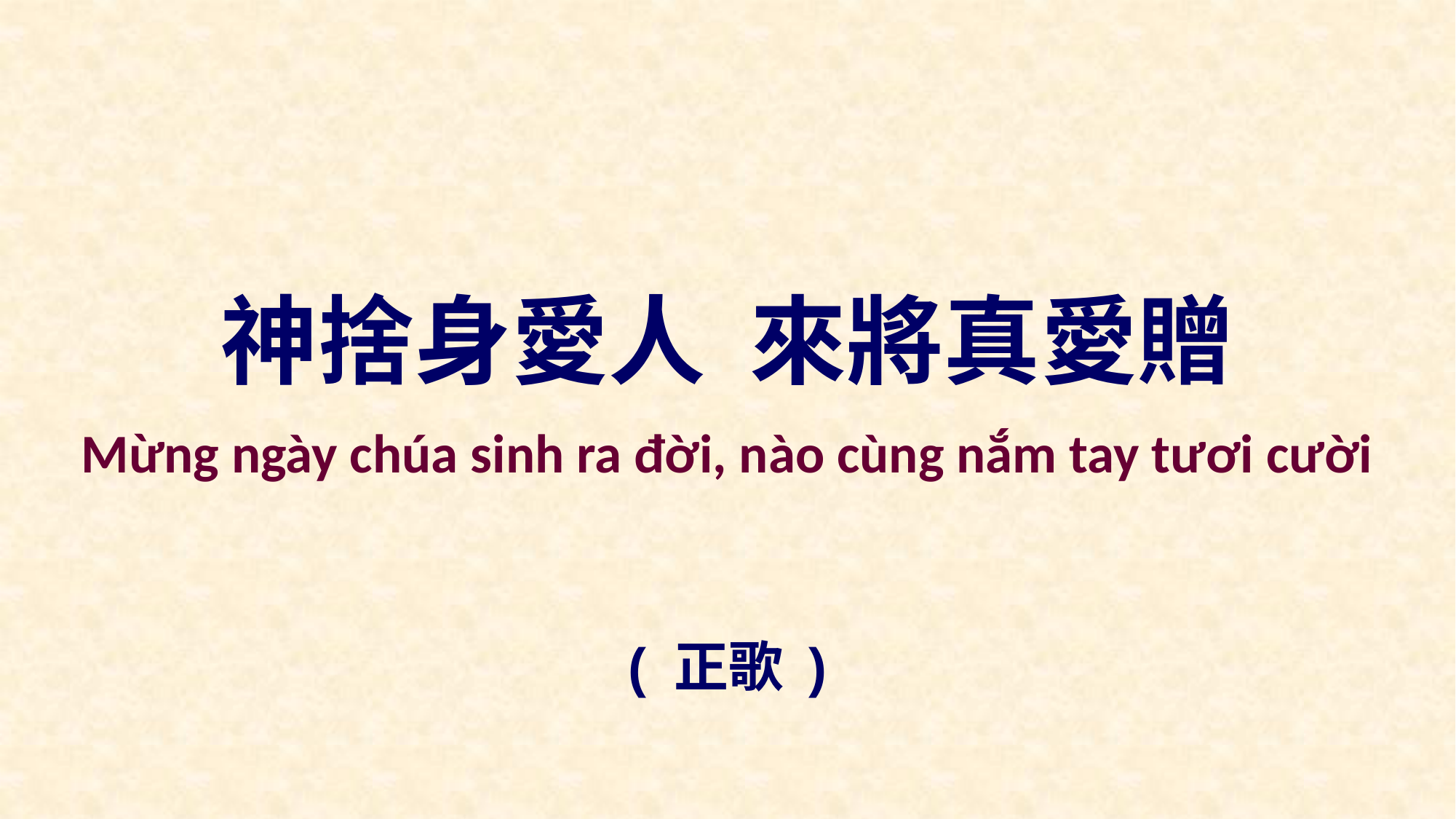

神捨身愛人  來將真愛贈
Mừng ngày chúa sinh ra đời, nào cùng nắm tay tươi cười
( 正歌 )